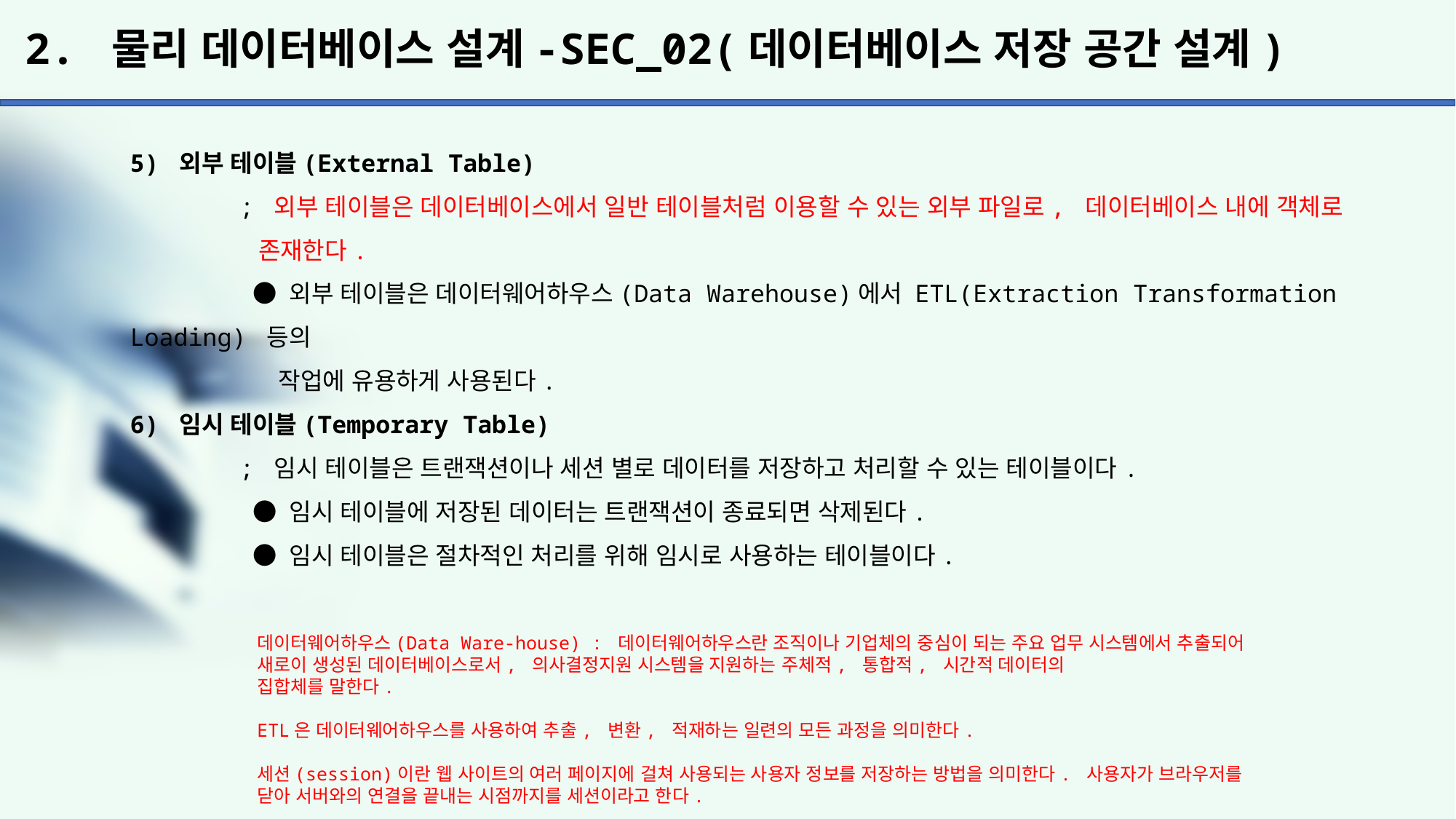

# 2. 물리 데이터베이스 설계-SEC_02(데이터베이스 저장 공간 설계)
5) 외부 테이블(External Table)
	; 외부 테이블은 데이터베이스에서 일반 테이블처럼 이용할 수 있는 외부 파일로, 데이터베이스 내에 객체로
	  존재한다.
	  ● 외부 테이블은 데이터웨어하우스(Data Warehouse)에서 ETL(Extraction Transformation Loading) 등의
	     작업에 유용하게 사용된다.
6) 임시 테이블(Temporary Table)
	; 임시 테이블은 트랜잭션이나 세션 별로 데이터를 저장하고 처리할 수 있는 테이블이다.
	  ● 임시 테이블에 저장된 데이터는 트랜잭션이 종료되면 삭제된다.
	  ● 임시 테이블은 절차적인 처리를 위해 임시로 사용하는 테이블이다.
데이터웨어하우스(Data Ware-house) : 데이터웨어하우스란 조직이나 기업체의 중심이 되는 주요 업무 시스템에서 추출되어 새로이 생성된 데이터베이스로서, 의사결정지원 시스템을 지원하는 주체적, 통합적, 시간적 데이터의
집합체를 말한다.

ETL은 데이터웨어하우스를 사용하여 추출, 변환, 적재하는 일련의 모든 과정을 의미한다.

세션(session)이란 웹 사이트의 여러 페이지에 걸쳐 사용되는 사용자 정보를 저장하는 방법을 의미한다. 사용자가 브라우저를 닫아 서버와의 연결을 끝내는 시점까지를 세션이라고 한다.